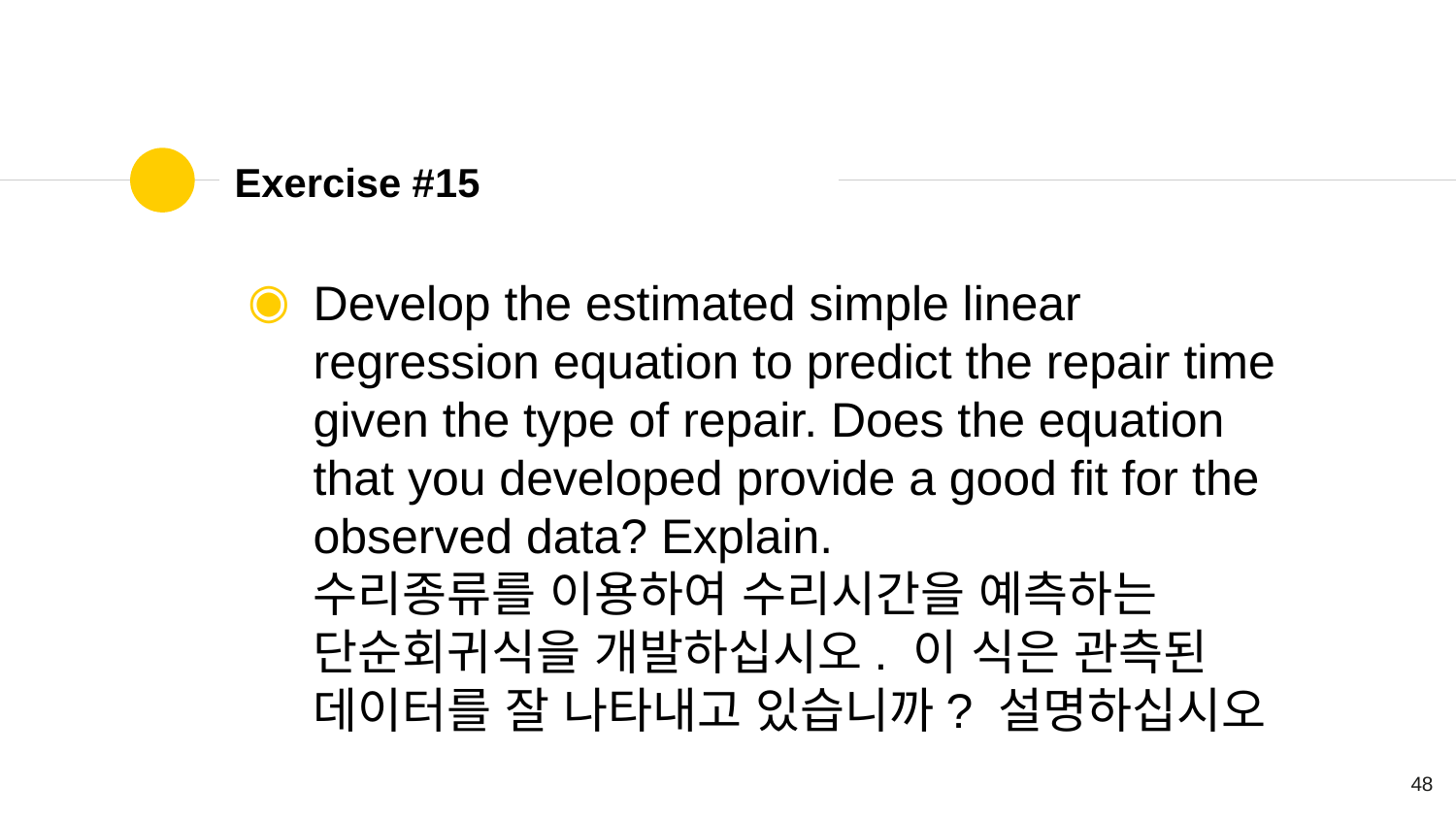

# Exercise #15
Develop the estimated simple linear regression equation to predict the repair time given the type of repair. Does the equation that you developed provide a good fit for the observed data? Explain.
수리종류를 이용하여 수리시간을 예측하는 단순회귀식을 개발하십시오. 이 식은 관측된 데이터를 잘 나타내고 있습니까? 설명하십시오
48